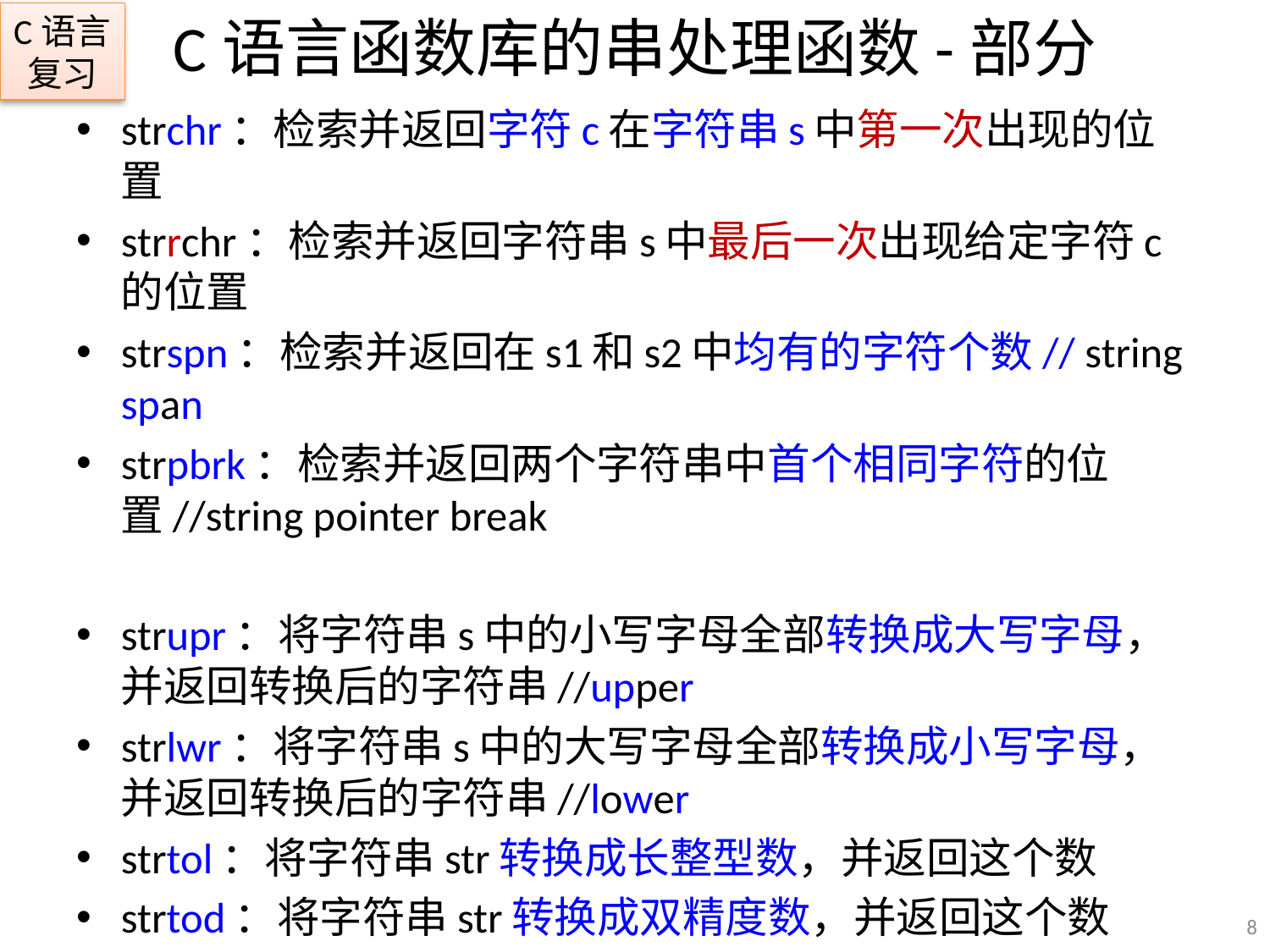

# C语言函数库的串处理函数-部分
C语言复习
strchr：检索并返回字符c在字符串s中第一次出现的位置
strrchr：检索并返回字符串s中最后一次出现给定字符c的位置
strspn：检索并返回在s1和s2中均有的字符个数// string span
strpbrk：检索并返回两个字符串中首个相同字符的位置//string pointer break

strupr：将字符串s中的小写字母全部转换成大写字母，并返回转换后的字符串//upper
strlwr：将字符串s中的大写字母全部转换成小写字母，并返回转换后的字符串//lower
strtol：将字符串str转换成长整型数，并返回这个数
strtod：将字符串str转换成双精度数，并返回这个数

8